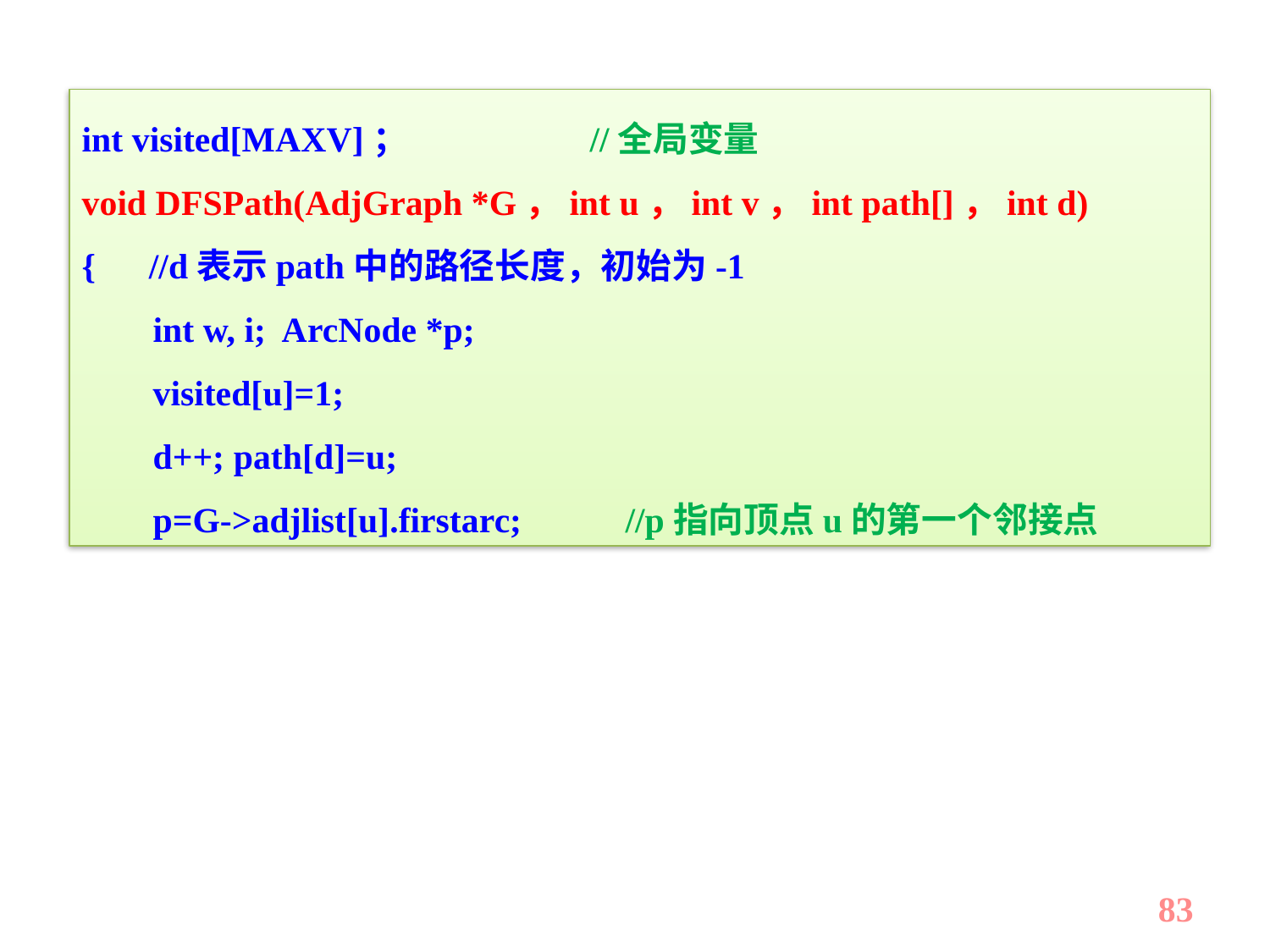

int visited[MAXV]；		//全局变量
void DFSPath(AdjGraph *G，int u，int v，int path[]，int d)
{      //d表示path中的路径长度，初始为-1
        int w, i;  ArcNode *p;
        visited[u]=1;
        d++; path[d]=u;
        p=G->adjlist[u].firstarc;	    //p指向顶点u的第一个邻接点
83